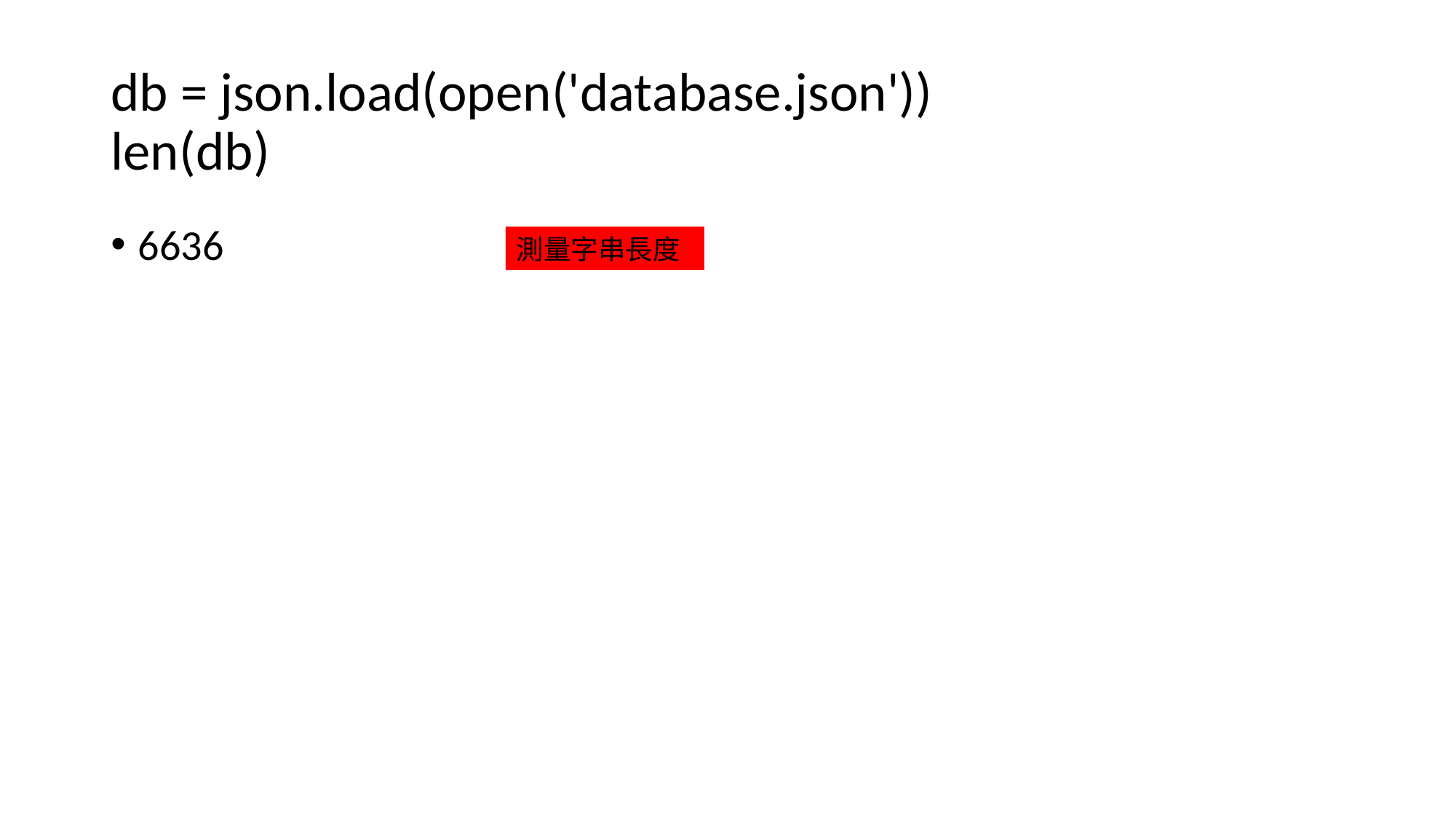

# db = json.load(open('database.json')) len(db)
6636
測量字串長度